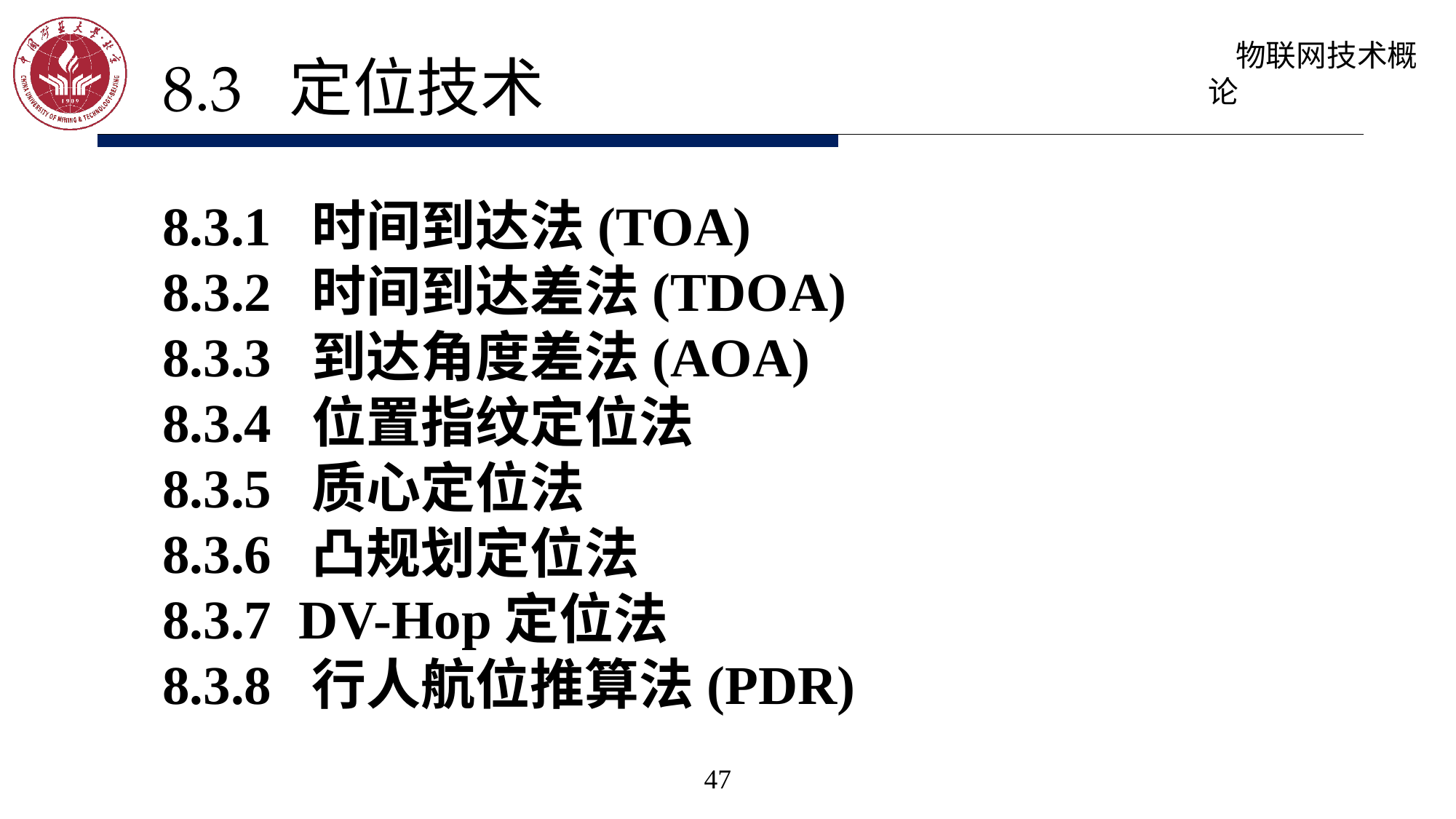

8.3  定位技术
8.3.1  时间到达法(TOA)
8.3.2  时间到达差法(TDOA)
8.3.3  到达角度差法(AOA)
8.3.4  位置指纹定位法
8.3.5  质心定位法
8.3.6  凸规划定位法
8.3.7  DV-Hop定位法
8.3.8  行人航位推算法(PDR)
47